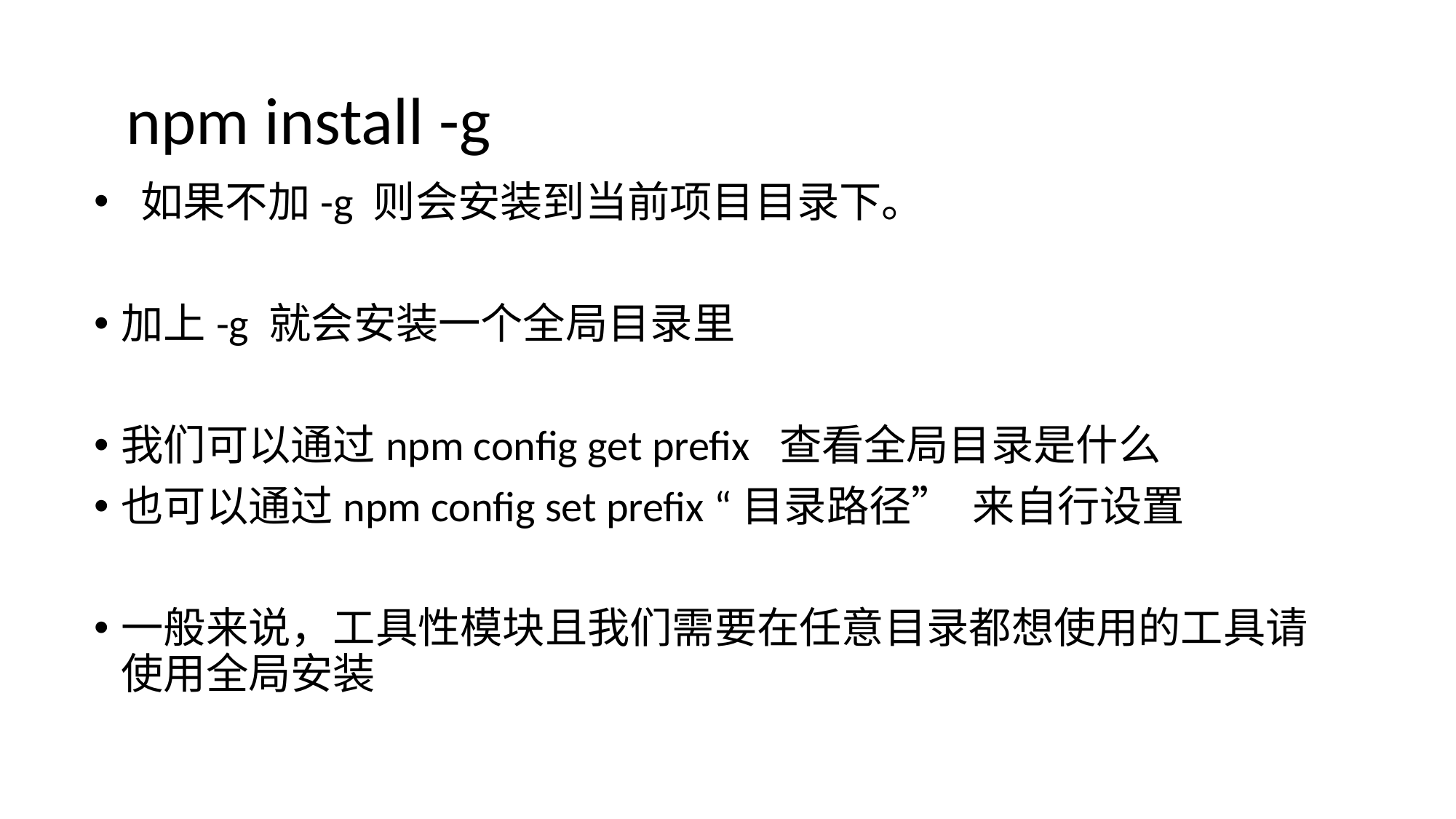

# npm install -g
 如果不加-g 则会安装到当前项目目录下。

加上-g 就会安装一个全局目录里

我们可以通过npm config get prefix  查看全局目录是什么
也可以通过npm config set prefix “目录路径”  来自行设置

一般来说，工具性模块且我们需要在任意目录都想使用的工具请使用全局安装